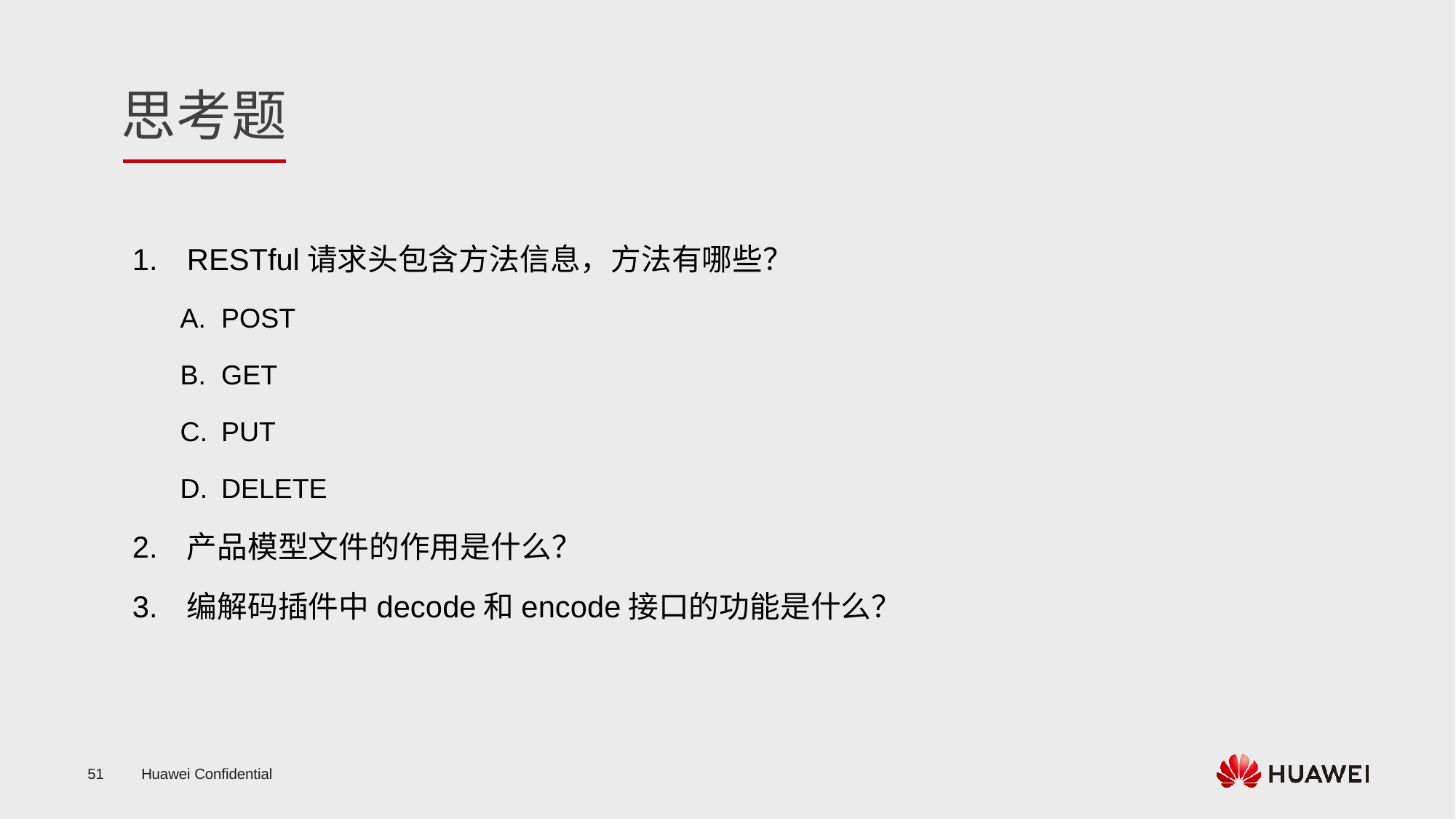

RESTful请求头包含方法信息，方法有哪些？
POST
GET
PUT
DELETE
产品模型文件的作用是什么？
编解码插件中decode和encode接口的功能是什么？